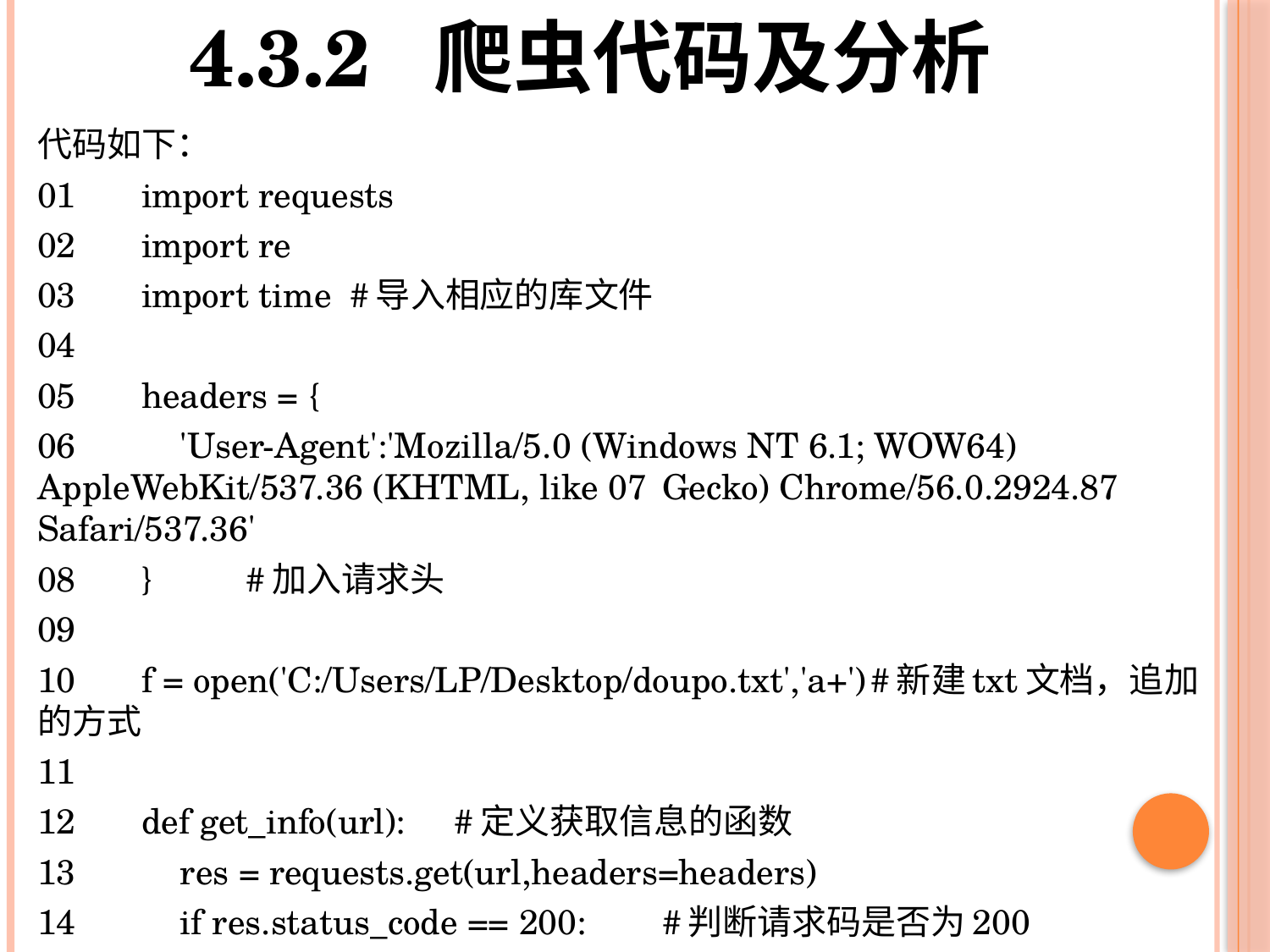

# 4.3.2  爬虫代码及分析
代码如下：
01	import requests
02	import re
03	import time			#导入相应的库文件
04
05	headers = {
06	    'User-Agent':'Mozilla/5.0 (Windows NT 6.1; WOW64) AppleWebKit/537.36 (KHTML, like 07	Gecko) Chrome/56.0.2924.87 Safari/537.36'
08	}					#加入请求头
09
10	f = open('C:/Users/LP/Desktop/doupo.txt','a+')		#新建txt文档，追加的方式
11
12	def get_info(url):							#定义获取信息的函数
13	    res = requests.get(url,headers=headers)
14	    if res.status_code == 200:					#判断请求码是否为200